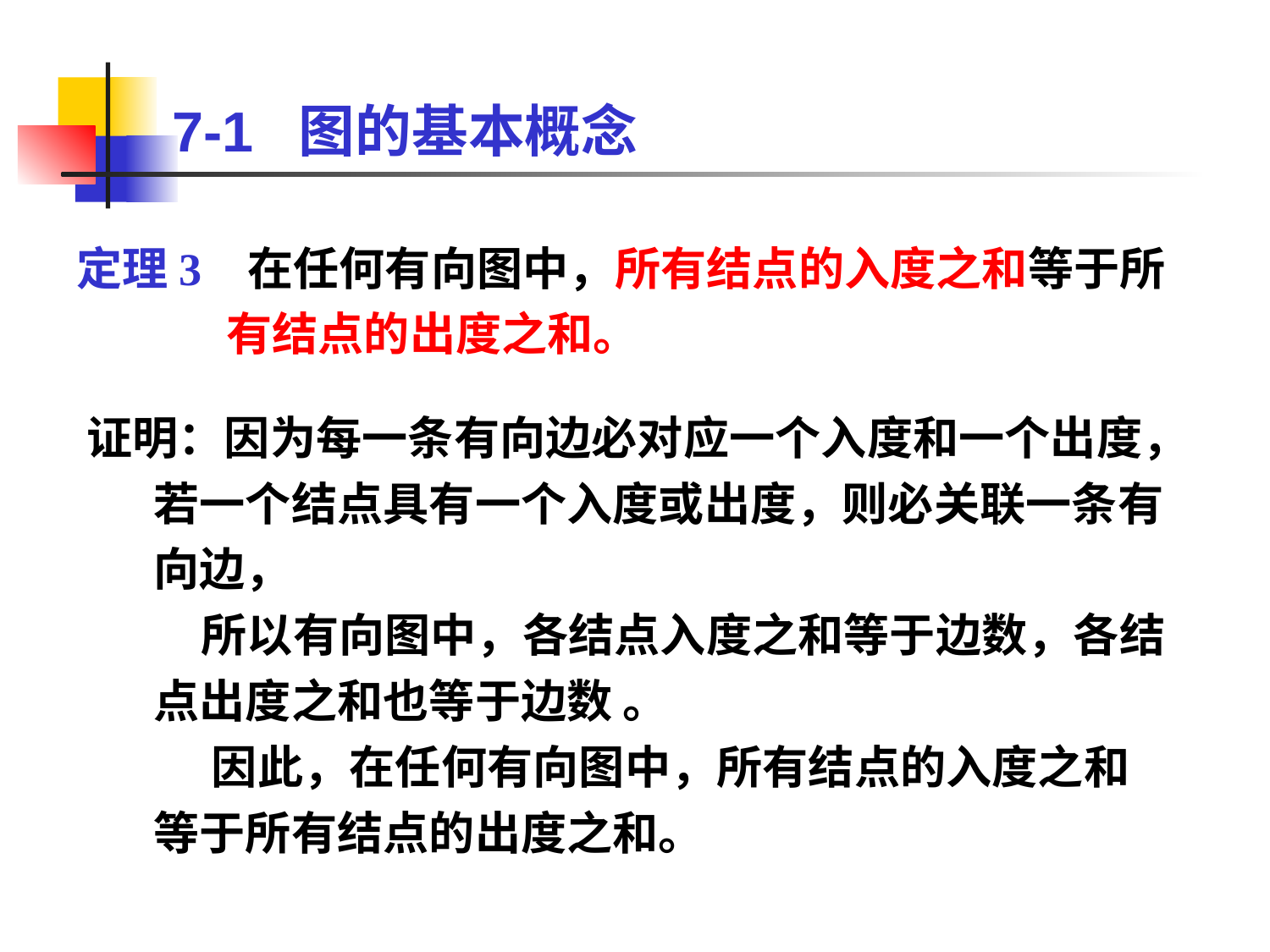

# 7-1  图的基本概念
定理3   在任何有向图中，所有结点的入度之和等于所有结点的出度之和。
证明：因为每一条有向边必对应一个入度和一个出度，若一个结点具有一个入度或出度，则必关联一条有向边，
          所以有向图中，各结点入度之和等于边数，各结点出度之和也等于边数 。
           因此，在任何有向图中，所有结点的入度之和等于所有结点的出度之和。
16